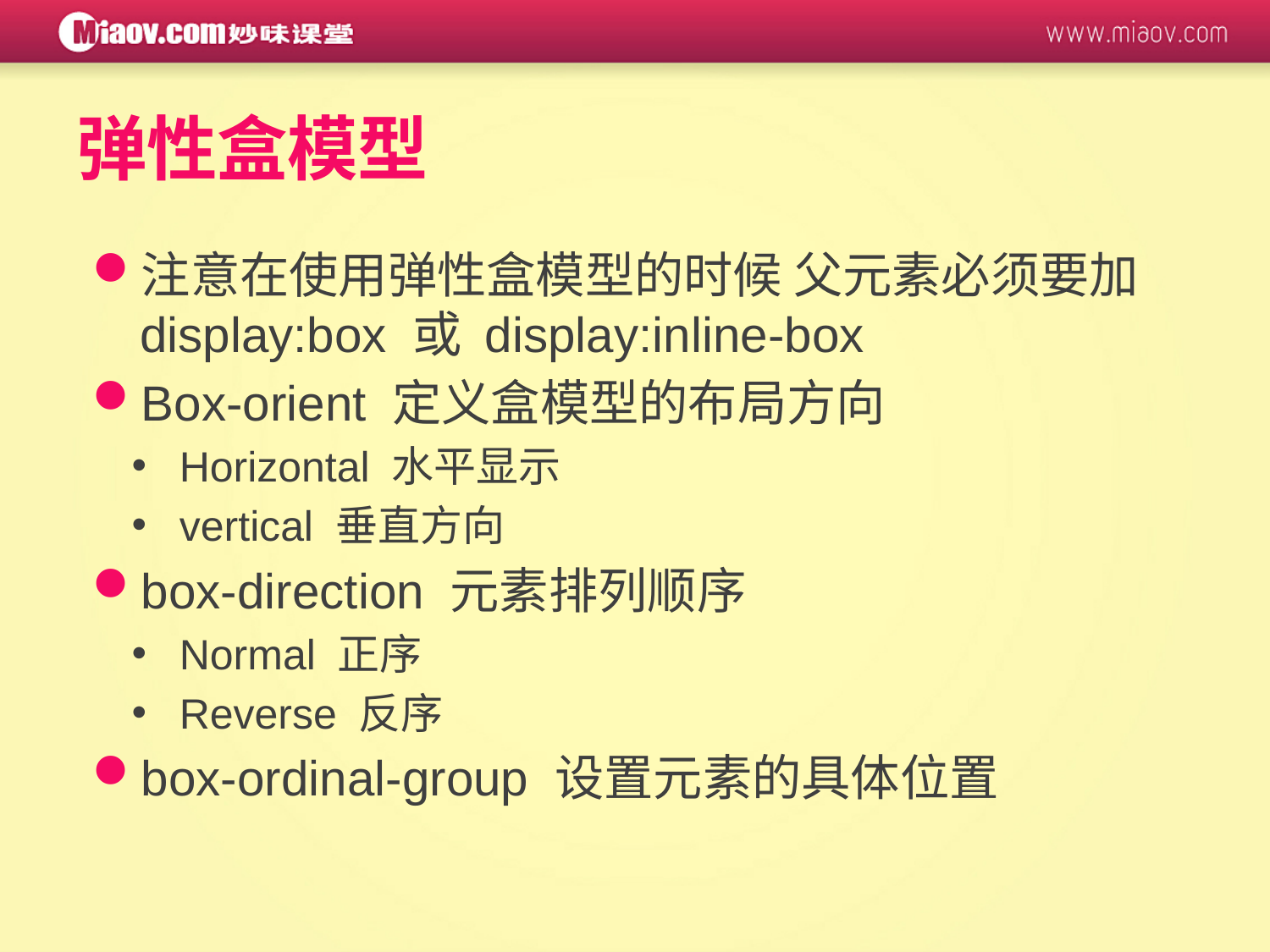

# 弹性盒模型
注意在使用弹性盒模型的时候 父元素必须要加display:box 或 display:inline-box
Box-orient 定义盒模型的布局方向
Horizontal 水平显示
vertical 垂直方向
box-direction 元素排列顺序
Normal 正序
Reverse 反序
box-ordinal-group 设置元素的具体位置